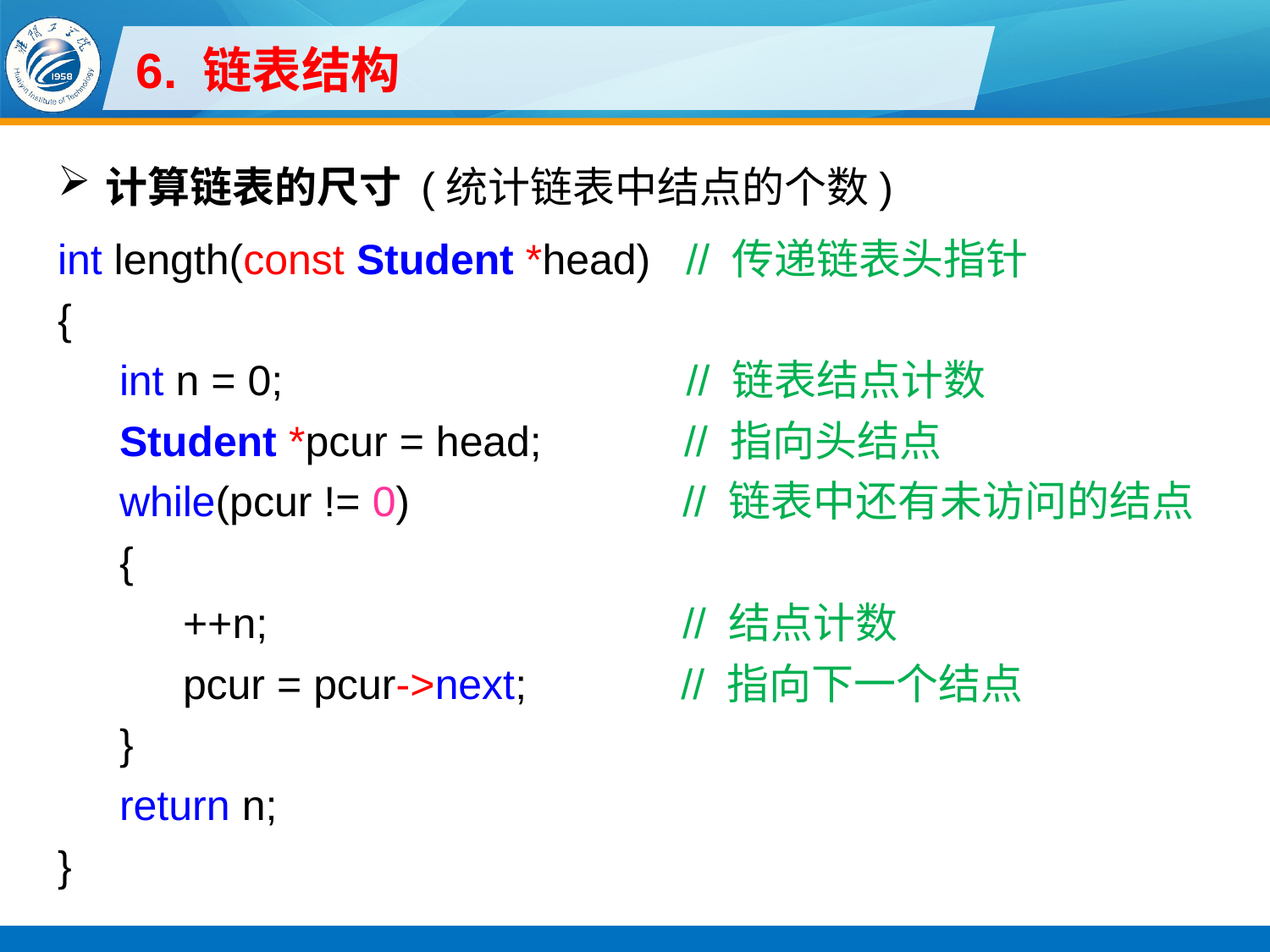

# 6. 链表结构
计算链表的尺寸 (统计链表中结点的个数)
int length(const Student *head)   // 传递链表头指针
{
int n = 0;                                  // 链表结点计数
Student *pcur = head;            // 指向头结点
while(pcur != 0)                       // 链表中还有未访问的结点
{
++n;                                   // 结点计数
pcur = pcur->next;             // 指向下一个结点
}
return n;
}